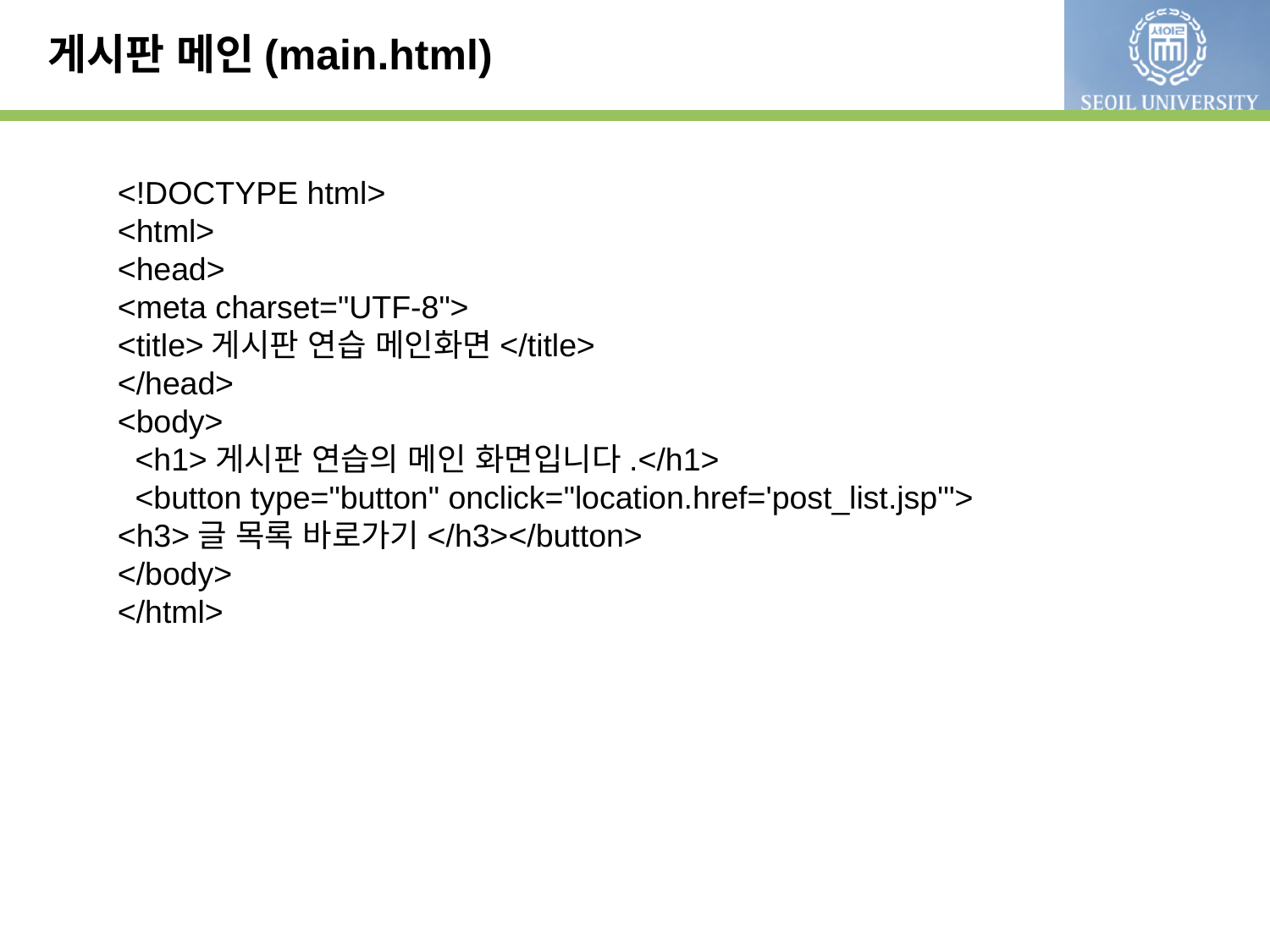

# 게시판 메인(main.html)
<!DOCTYPE html>
<html>
<head>
<meta charset="UTF-8">
<title>게시판 연습 메인화면</title>
</head>
<body>
  <h1>게시판 연습의 메인 화면입니다.</h1>
  <button type="button" onclick="location.href='post_list.jsp'">
<h3>글 목록 바로가기</h3></button>
</body>
</html>